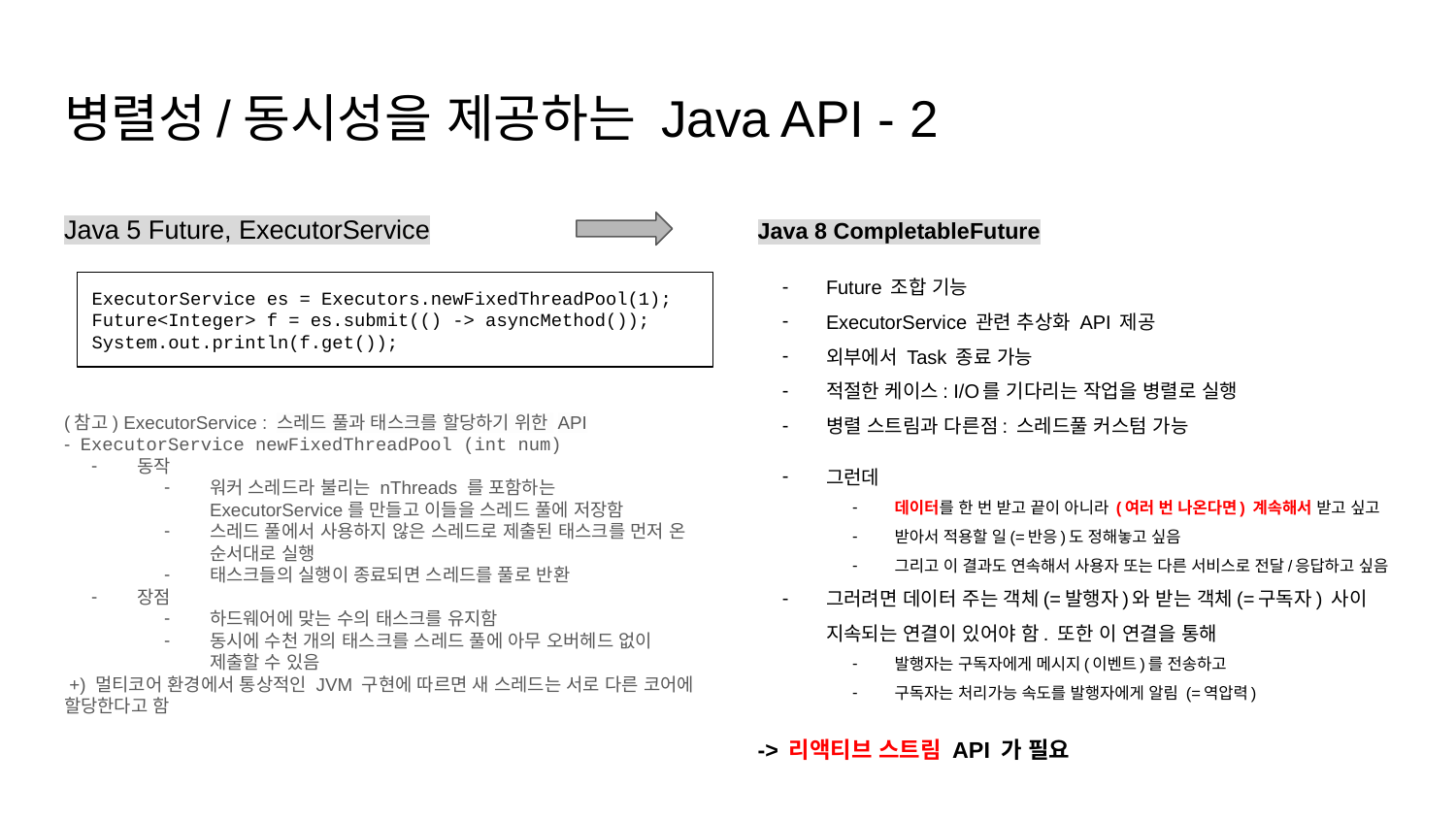

# 병렬성/동시성을 제공하는 Java API - 2
Java 8 CompletableFuture
Future 조합 기능
ExecutorService 관련 추상화 API 제공
외부에서 Task 종료 가능
적절한 케이스: I/O를 기다리는 작업을 병렬로 실행
병렬 스트림과 다른점: 스레드풀 커스텀 가능
그런데
데이터를 한 번 받고 끝이 아니라 (여러 번 나온다면) 계속해서 받고 싶고
받아서 적용할 일(=반응)도 정해놓고 싶음
그리고 이 결과도 연속해서 사용자 또는 다른 서비스로 전달/응답하고 싶음
그러려면 데이터 주는 객체(=발행자)와 받는 객체(=구독자) 사이 지속되는 연결이 있어야 함. 또한 이 연결을 통해
발행자는 구독자에게 메시지(이벤트)를 전송하고
구독자는 처리가능 속도를 발행자에게 알림 (=역압력)
-> 리액티브 스트림 API 가 필요
Java 5 Future, ExecutorService

(참고) ExecutorService : 스레드 풀과 태스크를 할당하기 위한 API
-  ExecutorService newFixedThreadPool (int num)
동작
워커 스레드라 불리는 nThreads 를 포함하는 ExecutorService를 만들고 이들을 스레드 풀에 저장함
스레드 풀에서 사용하지 않은 스레드로 제출된 태스크를 먼저 온 순서대로 실행
태스크들의 실행이 종료되면 스레드를 풀로 반환
장점
하드웨어에 맞는 수의 태스크를 유지함
동시에 수천 개의 태스크를 스레드 풀에 아무 오버헤드 없이 제출할 수 있음
 +) 멀티코어 환경에서 통상적인 JVM 구현에 따르면 새 스레드는 서로 다른 코어에 할당한다고 함

ExecutorService es = Executors.newFixedThreadPool(1);
Future<Integer> f = es.submit(() -> asyncMethod());
System.out.println(f.get());